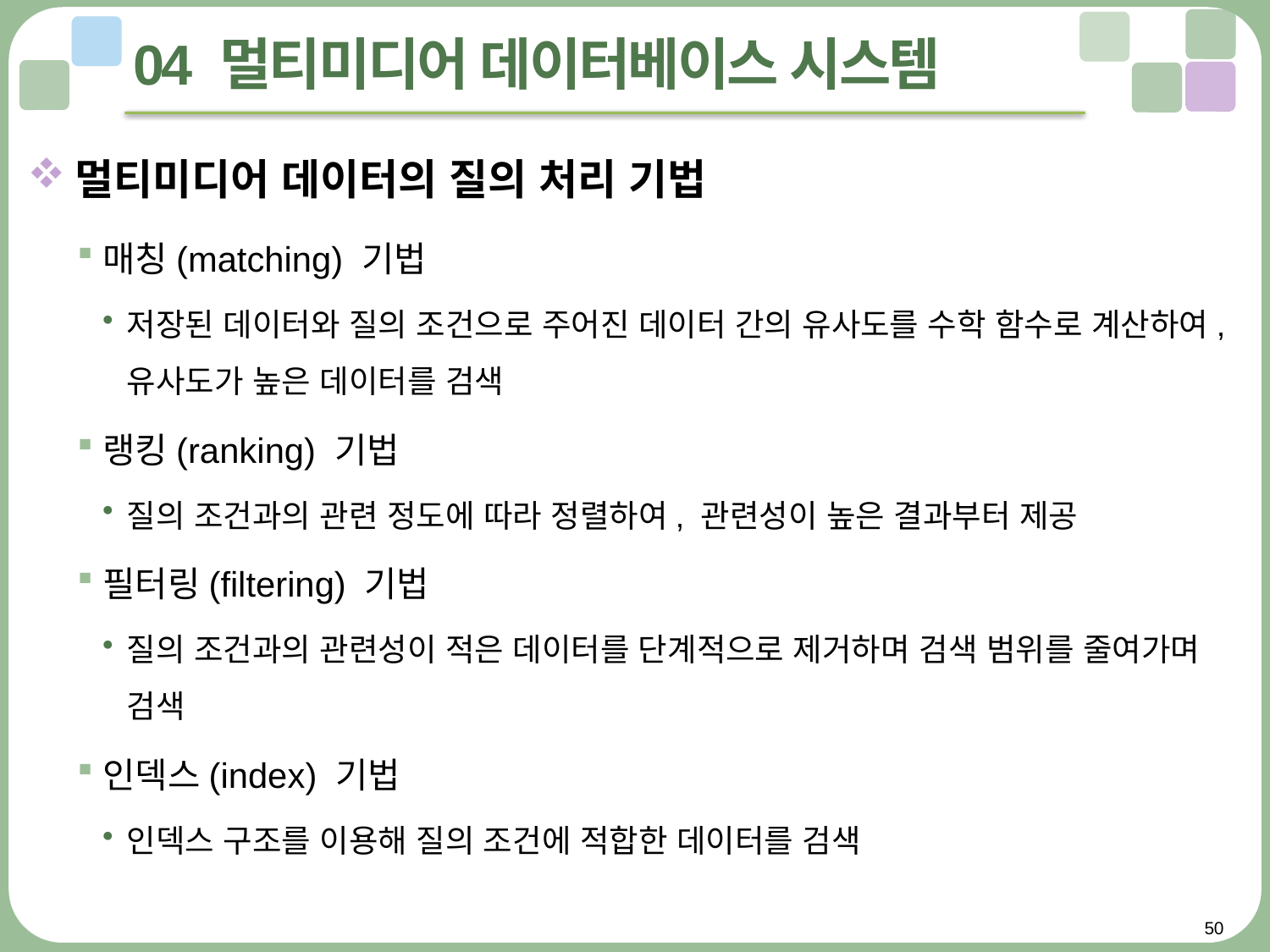

# 04 멀티미디어 데이터베이스 시스템
멀티미디어 데이터의 질의 처리 기법
매칭(matching) 기법
저장된 데이터와 질의 조건으로 주어진 데이터 간의 유사도를 수학 함수로 계산하여, 유사도가 높은 데이터를 검색
랭킹(ranking) 기법
질의 조건과의 관련 정도에 따라 정렬하여, 관련성이 높은 결과부터 제공
필터링(filtering) 기법
질의 조건과의 관련성이 적은 데이터를 단계적으로 제거하며 검색 범위를 줄여가며 검색
인덱스(index) 기법
인덱스 구조를 이용해 질의 조건에 적합한 데이터를 검색